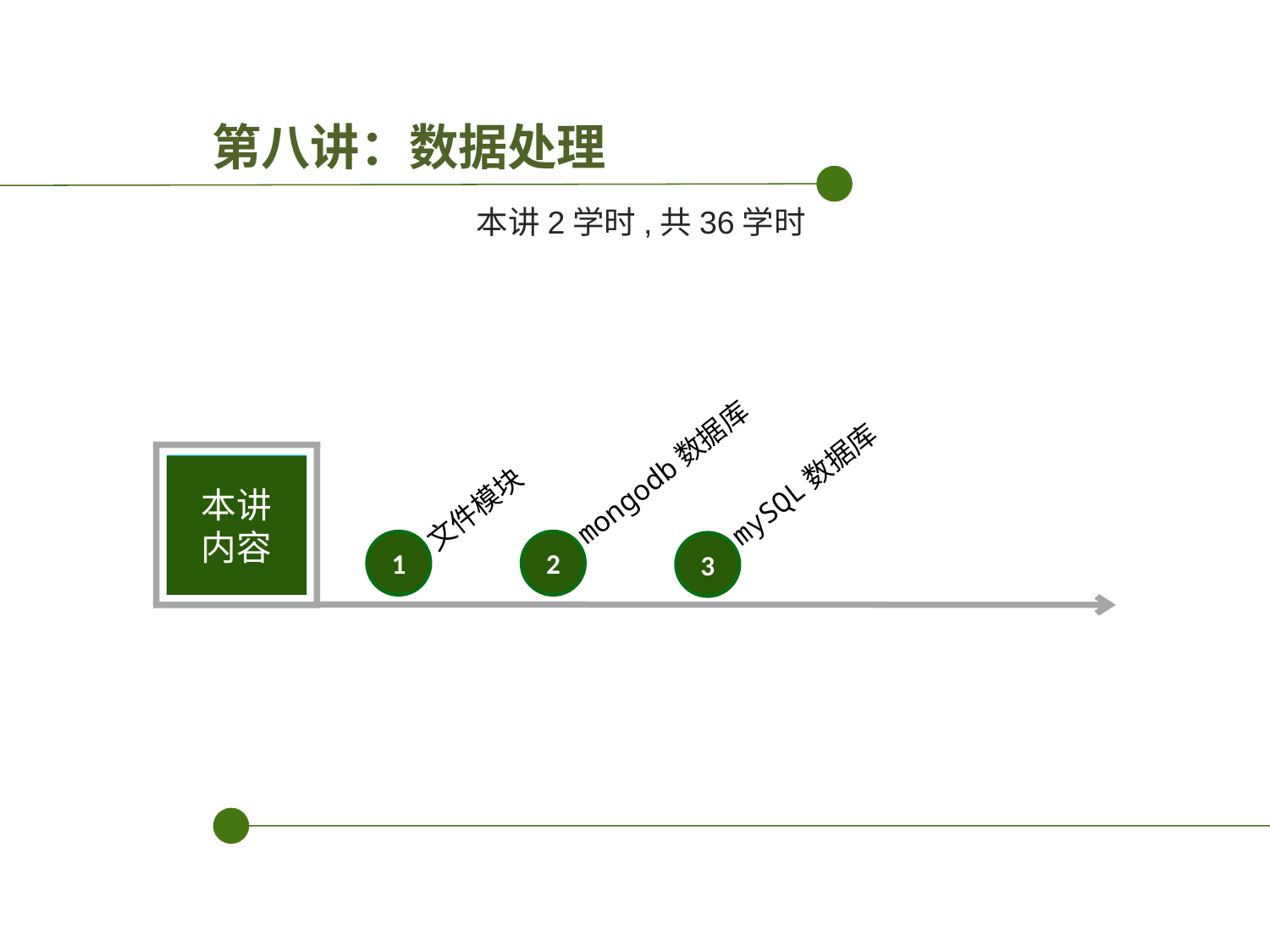

第八讲：数据处理

本讲2学时,共36学时

文件模块
1
mySQL数据库
3
mongodb数据库
2

培训机构
本讲
内容